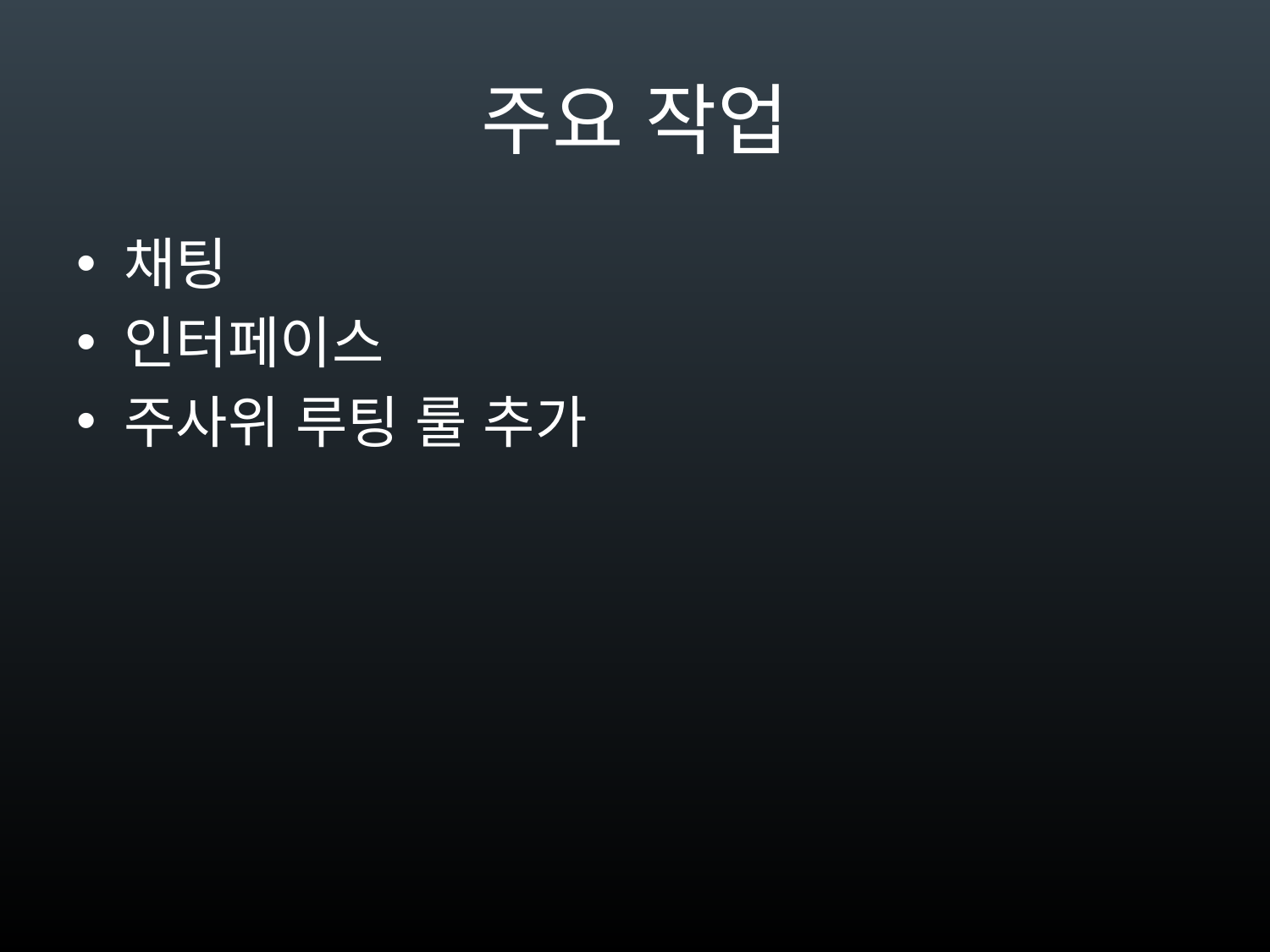

# 주요 작업
채팅
인터페이스
주사위 루팅 룰 추가